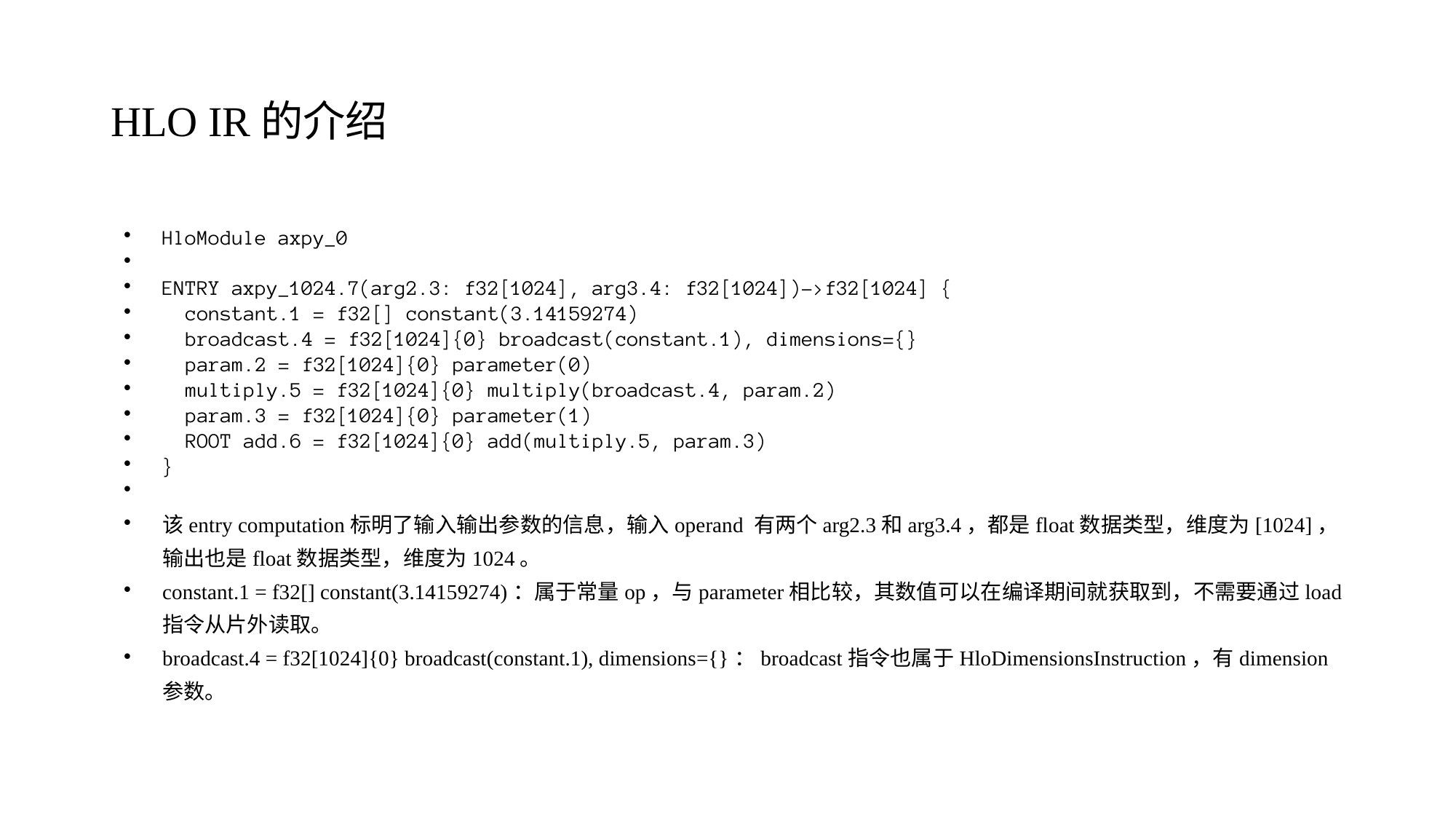

HLO IR的介绍
HloModule axpy_0

ENTRY axpy_1024.7(arg2.3: f32[1024], arg3.4: f32[1024])->f32[1024] {
  constant.1 = f32[] constant(3.14159274)
  broadcast.4 = f32[1024]{0} broadcast(constant.1), dimensions={}
  param.2 = f32[1024]{0} parameter(0)
  multiply.5 = f32[1024]{0} multiply(broadcast.4, param.2)
  param.3 = f32[1024]{0} parameter(1)
  ROOT add.6 = f32[1024]{0} add(multiply.5, param.3)
}

该entry computation标明了输入输出参数的信息，输入operand 有两个arg2.3和arg3.4，都是float数据类型，维度为[1024]，输出也是float数据类型，维度为1024。
constant.1 = f32[] constant(3.14159274)：属于常量op，与parameter相比较，其数值可以在编译期间就获取到，不需要通过load指令从片外读取。
broadcast.4 = f32[1024]{0} broadcast(constant.1), dimensions={}：broadcast指令也属于HloDimensionsInstruction，有dimension参数。